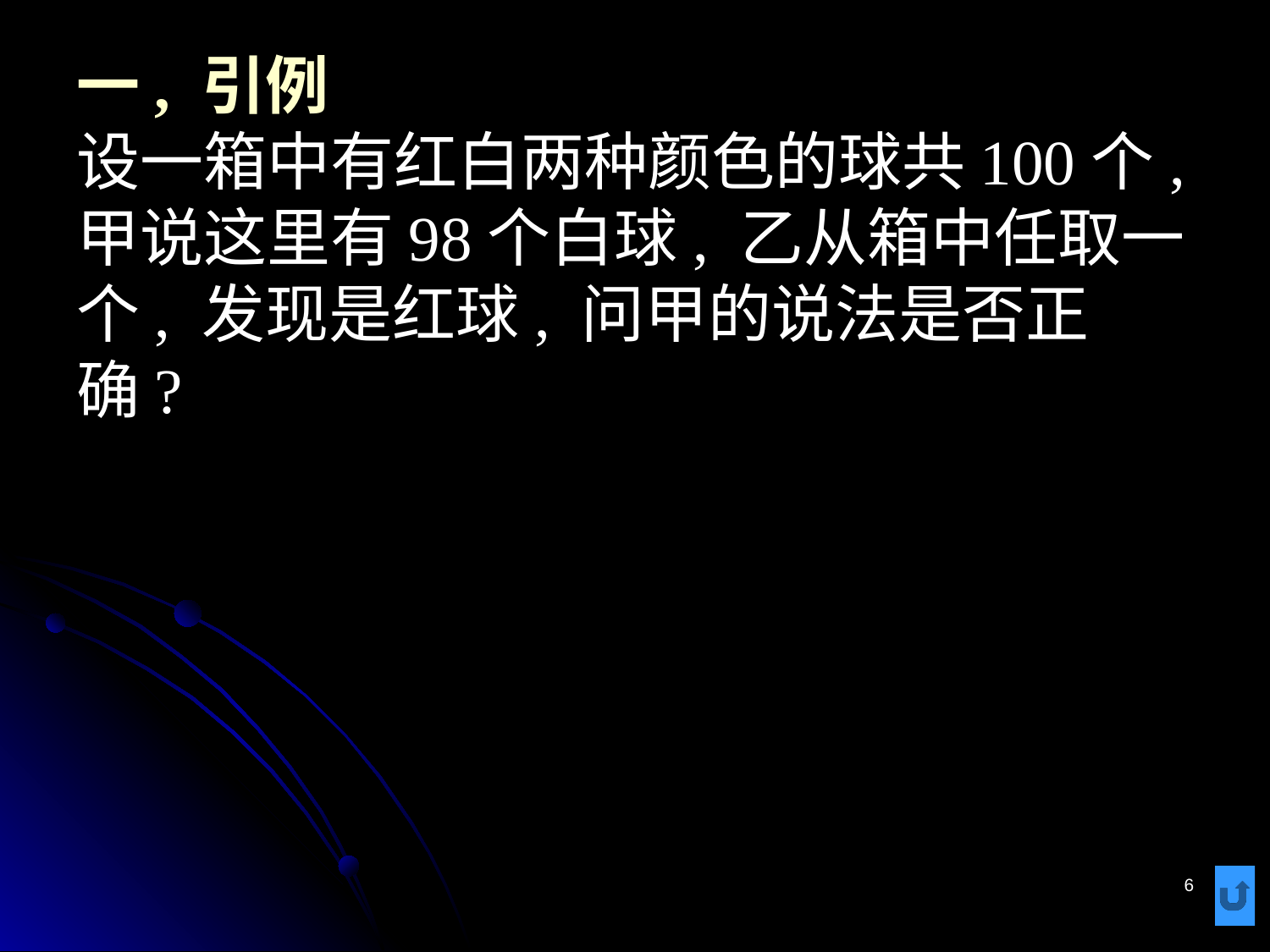

# 一, 引例 设一箱中有红白两种颜色的球共100个, 甲说这里有98个白球, 乙从箱中任取一个, 发现是红球, 问甲的说法是否正确?
6